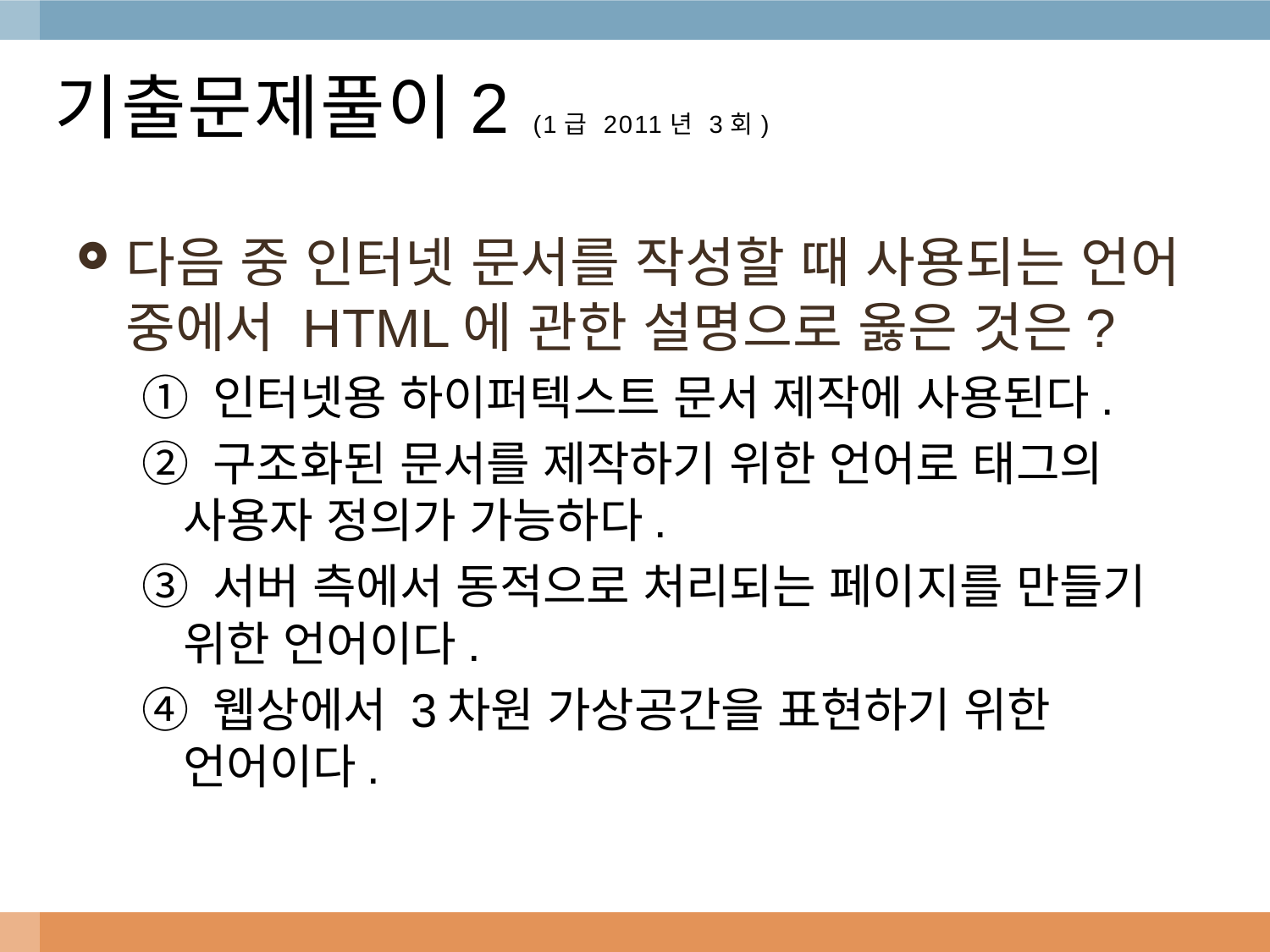

# 기출문제풀이2 (1급 2011년 3회)
다음 중 인터넷 문서를 작성할 때 사용되는 언어 중에서 HTML에 관한 설명으로 옳은 것은?
① 인터넷용 하이퍼텍스트 문서 제작에 사용된다.
② 구조화된 문서를 제작하기 위한 언어로 태그의 사용자 정의가 가능하다.
③ 서버 측에서 동적으로 처리되는 페이지를 만들기 위한 언어이다.
④ 웹상에서 3차원 가상공간을 표현하기 위한 언어이다.